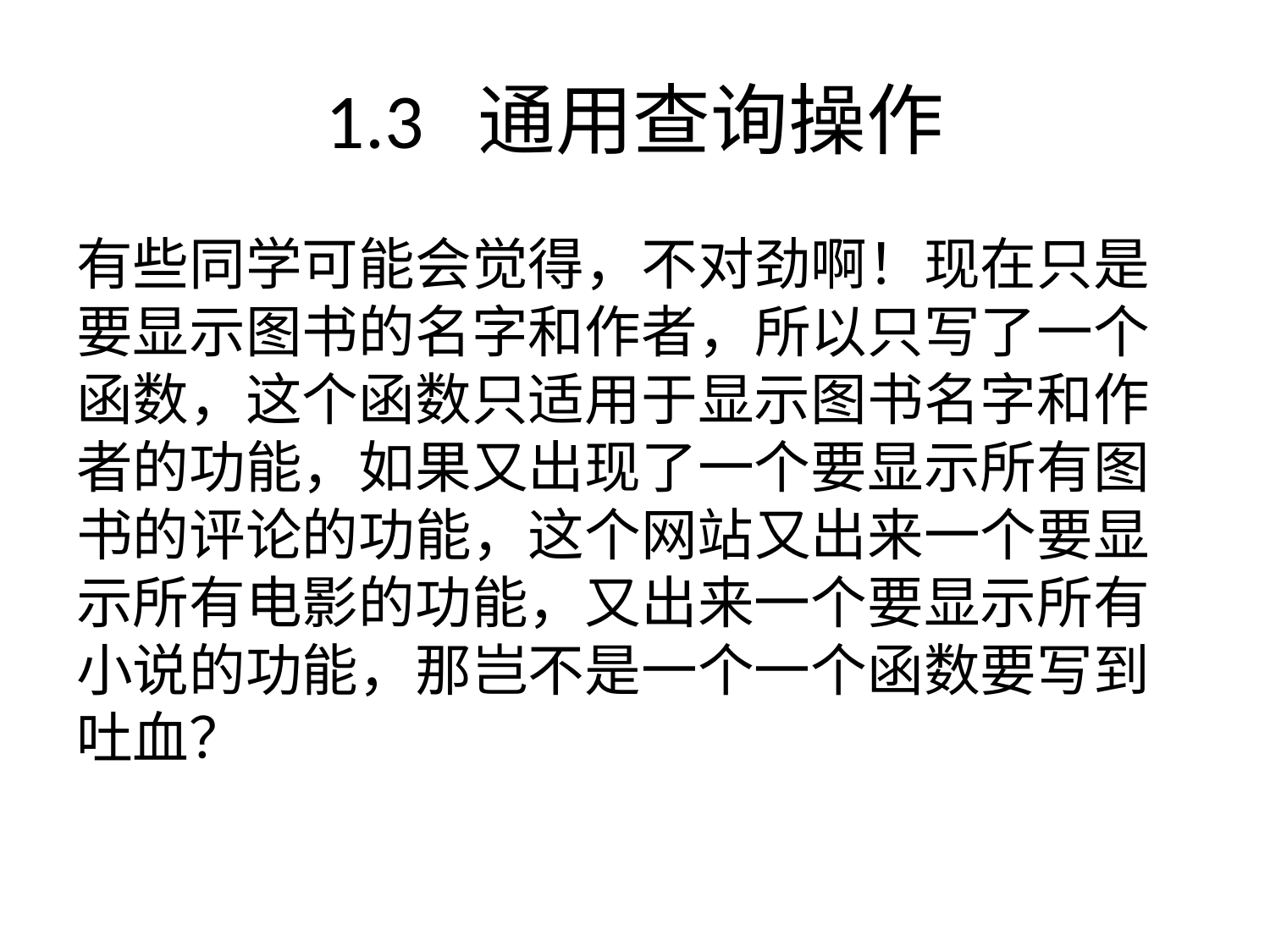

# 1.3  通用查询操作
有些同学可能会觉得，不对劲啊！现在只是要显示图书的名字和作者，所以只写了一个函数，这个函数只适用于显示图书名字和作者的功能，如果又出现了一个要显示所有图书的评论的功能，这个网站又出来一个要显示所有电影的功能，又出来一个要显示所有小说的功能，那岂不是一个一个函数要写到吐血？